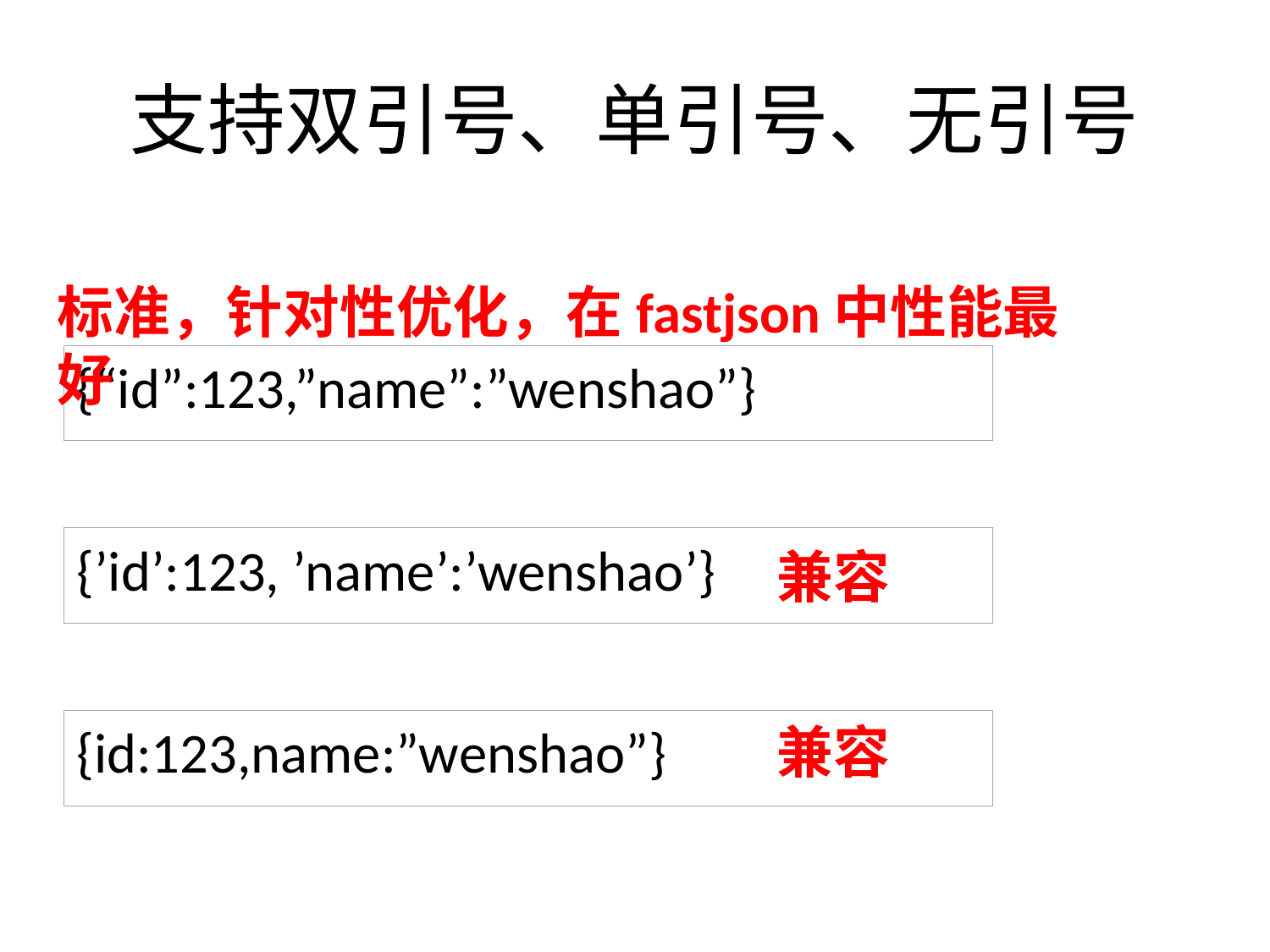

# 支持双引号、单引号、无引号
标准，针对性优化，在fastjson中性能最好
{“id”:123,”name”:”wenshao”}
{’id’:123, ’name’:’wenshao’}
兼容
{id:123,name:”wenshao”}
兼容